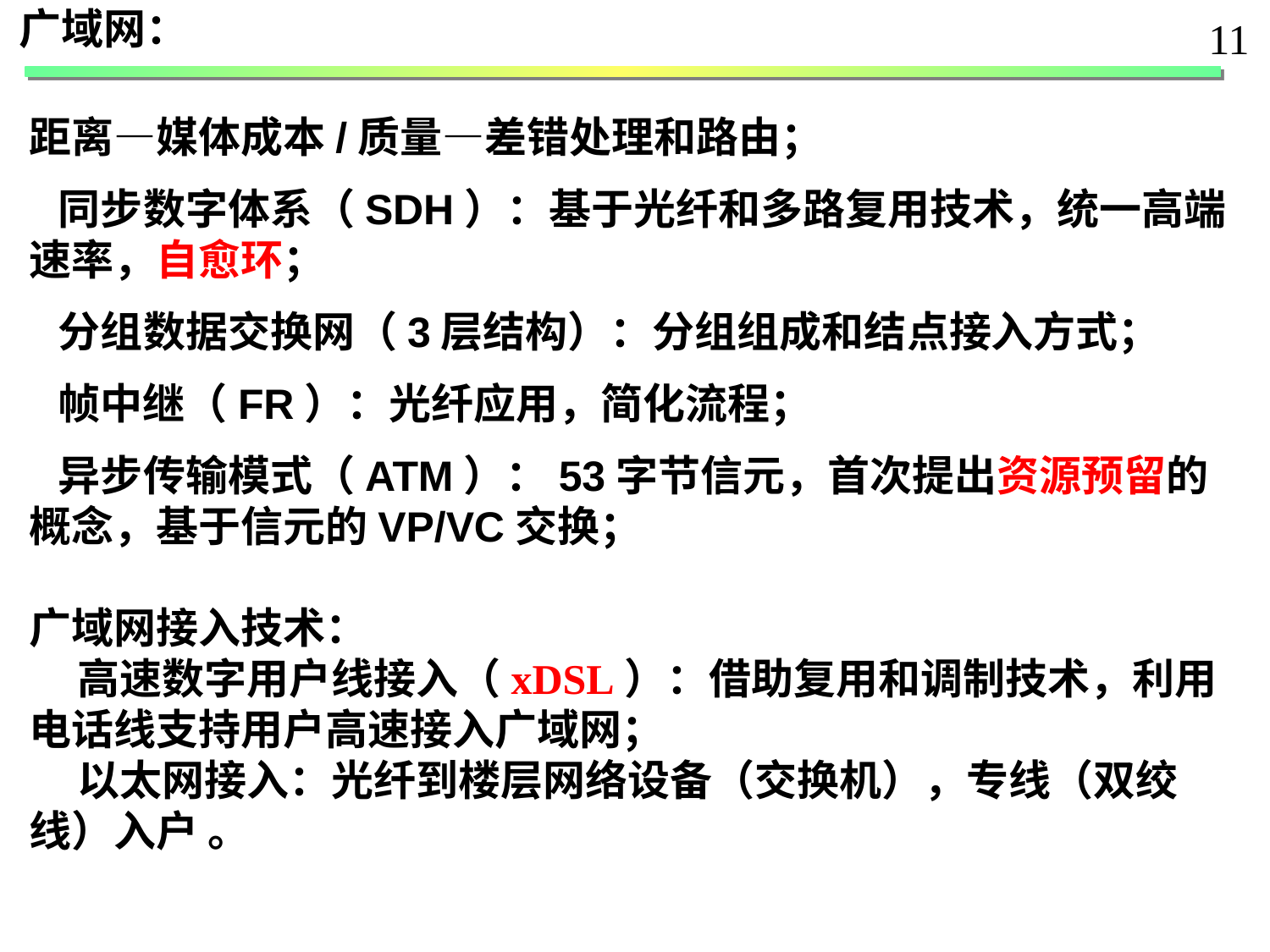

广域网：
11

距离—媒体成本/质量—差错处理和路由；
  同步数字体系（SDH）：基于光纤和多路复用技术，统一高端速率，自愈环；
  分组数据交换网（3层结构）：分组组成和结点接入方式；
  帧中继（FR）：光纤应用，简化流程；
  异步传输模式（ATM）：53字节信元，首次提出资源预留的概念，基于信元的VP/VC交换；

广域网接入技术：
    高速数字用户线接入（xDSL）：借助复用和调制技术，利用电话线支持用户高速接入广域网；
    以太网接入：光纤到楼层网络设备（交换机），专线（双绞线）入户 。